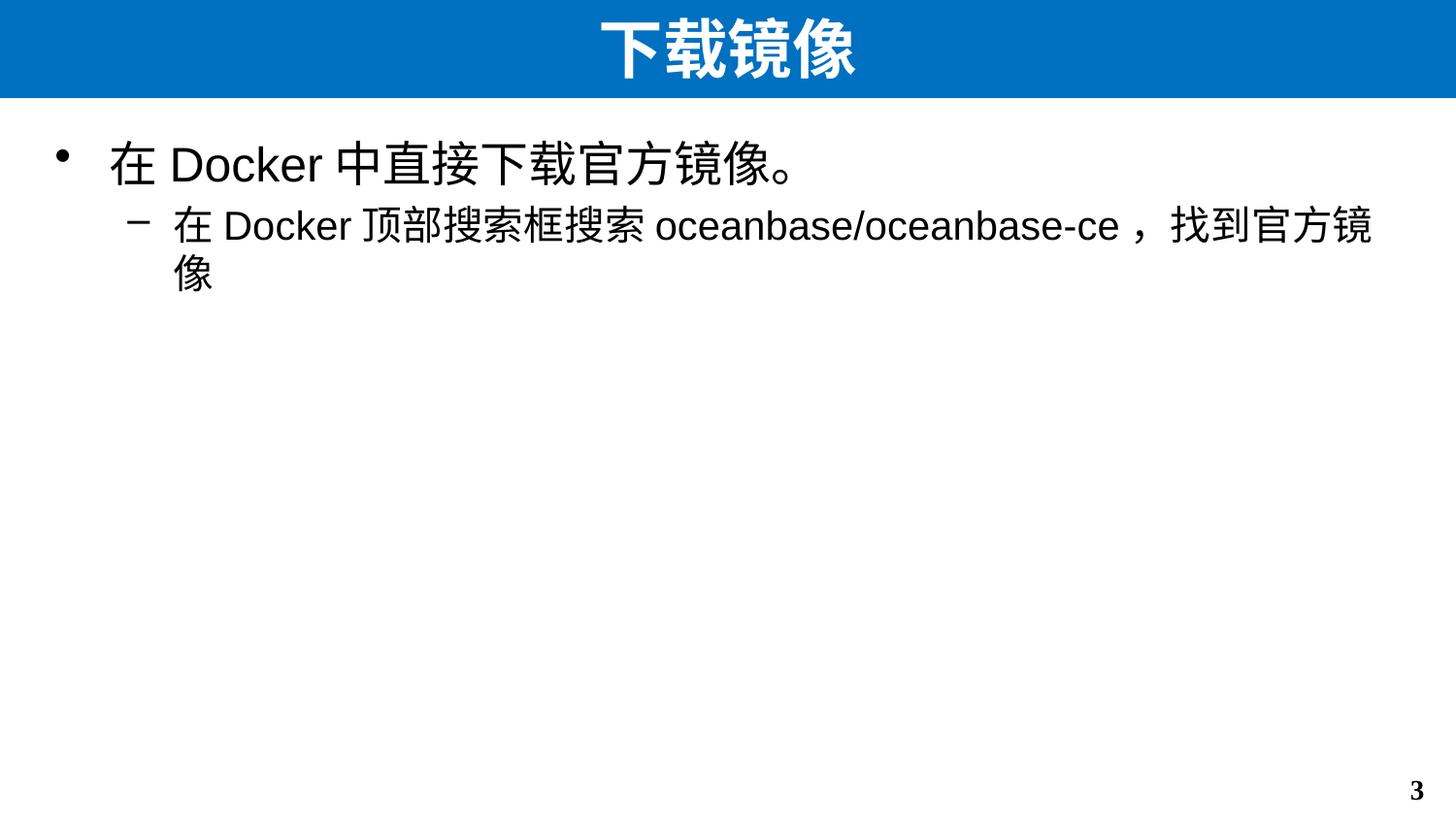

# 下载镜像
在Docker中直接下载官方镜像。
在Docker顶部搜索框搜索oceanbase/oceanbase-ce，找到官方镜像

选中后，点击pull并run即可运行